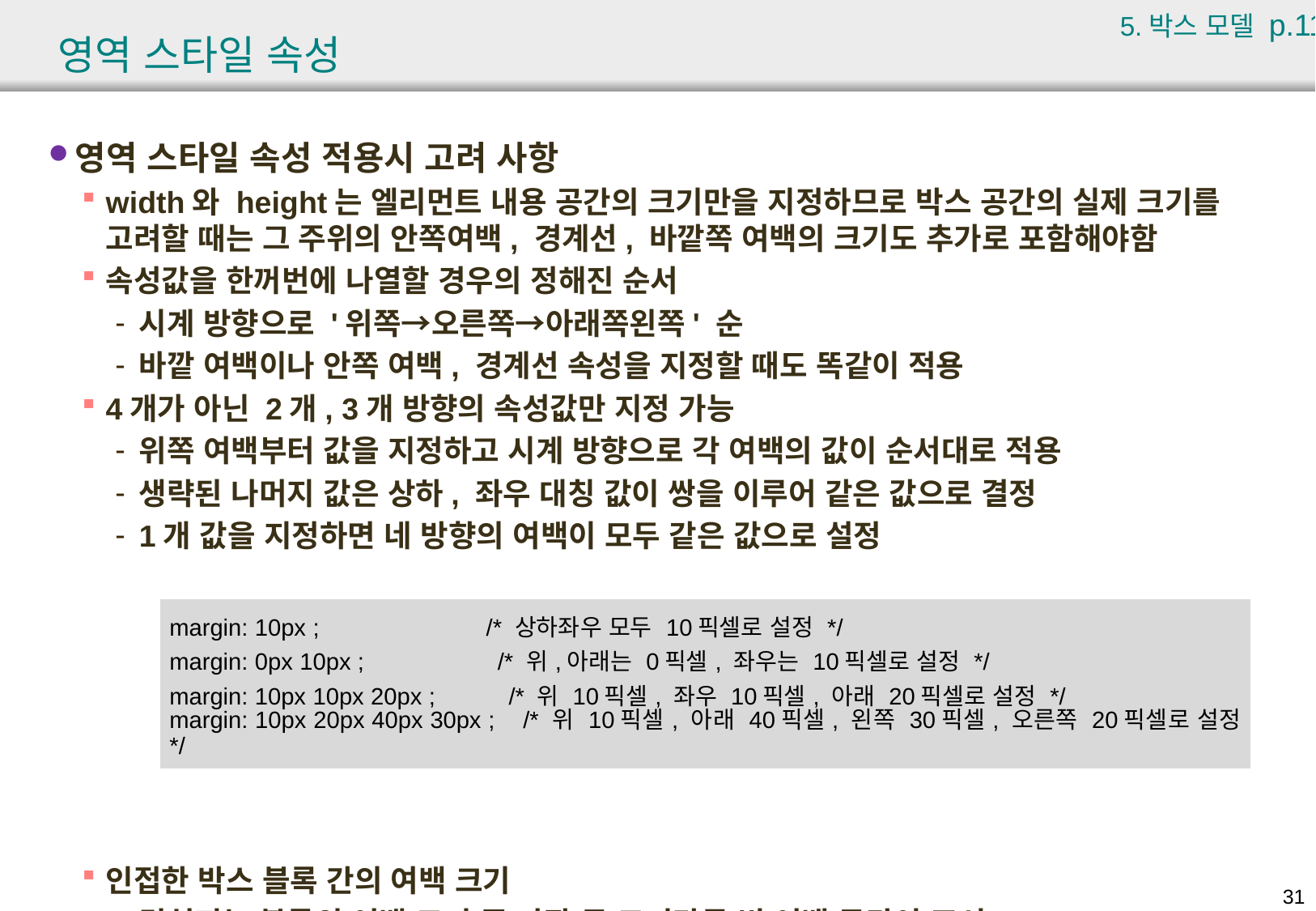

5.박스 모델 p.115
# 영역 스타일 속성
영역 스타일 속성 적용시 고려 사항
width와 height는 엘리먼트 내용 공간의 크기만을 지정하므로 박스 공간의 실제 크기를 고려할 때는 그 주위의 안쪽여백, 경계선, 바깥쪽 여백의 크기도 추가로 포함해야함
속성값을 한꺼번에 나열할 경우의 정해진 순서
시계 방향으로 '위쪽→오른쪽→아래쪽왼쪽' 순
바깥 여백이나 안쪽 여백, 경계선 속성을 지정할 때도 똑같이 적용
4개가 아닌 2개, 3개 방향의 속성값만 지정 가능
위쪽 여백부터 값을 지정하고 시계 방향으로 각 여백의 값이 순서대로 적용
생략된 나머지 값은 상하, 좌우 대칭 값이 쌍을 이루어 같은 값으로 결정
1개 값을 지정하면 네 방향의 여백이 모두 같은 값으로 설정

인접한 박스 블록 간의 여백 크기
겹쳐지는 블록의 여백 크기 중 가장 큰 크기만큼 빈 여백 공간이 표시

| margin: 10px ; /\* 상하좌우 모두 10픽셀로 설정 \*/ margin: 0px 10px ; /\* 위,아래는 0픽셀, 좌우는 10픽셀로 설정 \*/ margin: 10px 10px 20px ; /\* 위 10픽셀, 좌우 10픽셀, 아래 20픽셀로 설정 \*/ margin: 10px 20px 40px 30px ; /\* 위 10픽셀, 아래 40픽셀, 왼쪽 30픽셀, 오른쪽 20픽셀로 설정 \*/ |
| --- |